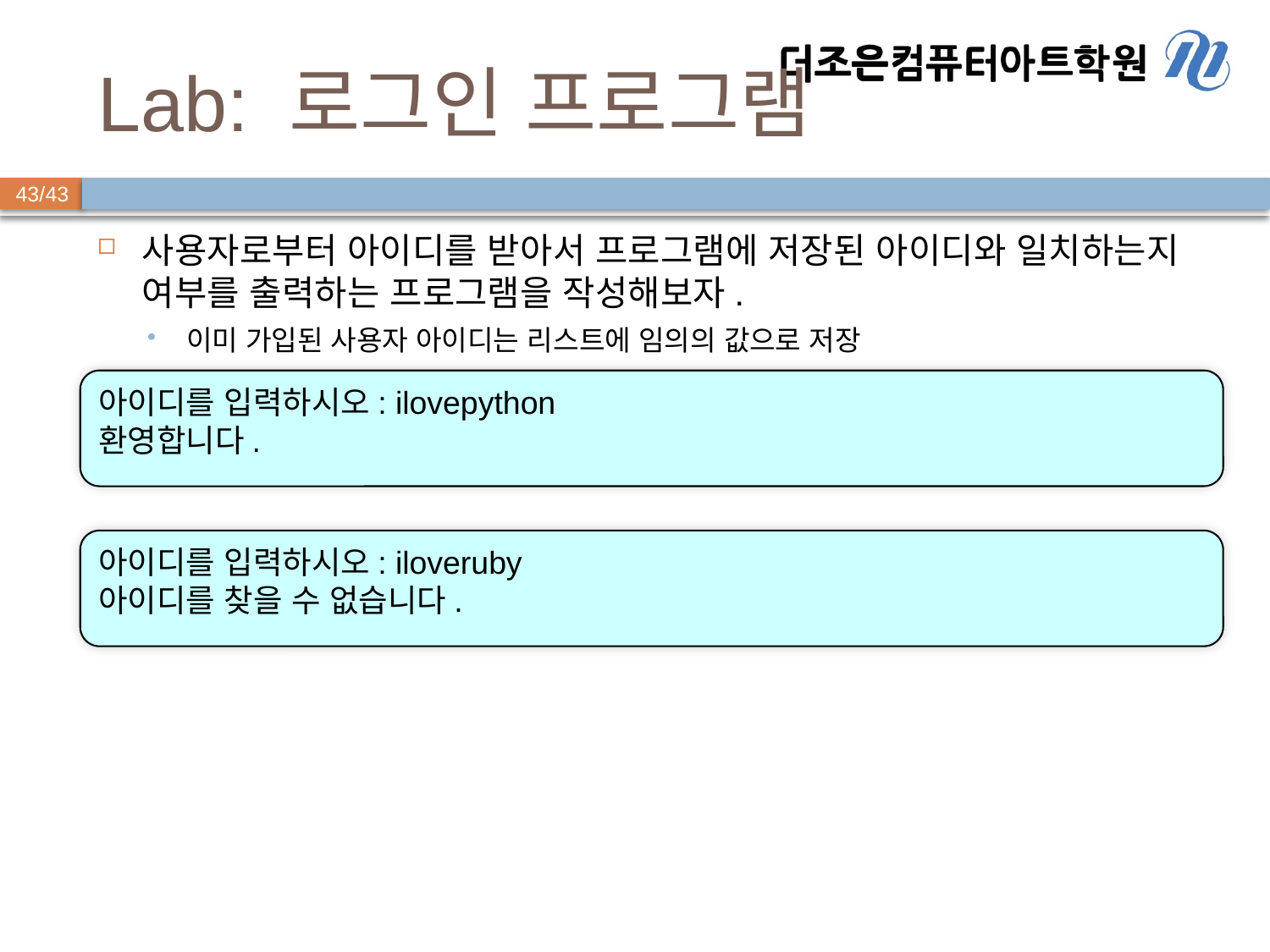

# Lab: 로그인 프로그램
사용자로부터 아이디를 받아서 프로그램에 저장된 아이디와 일치하는지 여부를 출력하는 프로그램을 작성해보자.
이미 가입된 사용자 아이디는 리스트에 임의의 값으로 저장
아이디를 입력하시오: ilovepython
환영합니다.
아이디를 입력하시오: iloveruby
아이디를 찾을 수 없습니다.